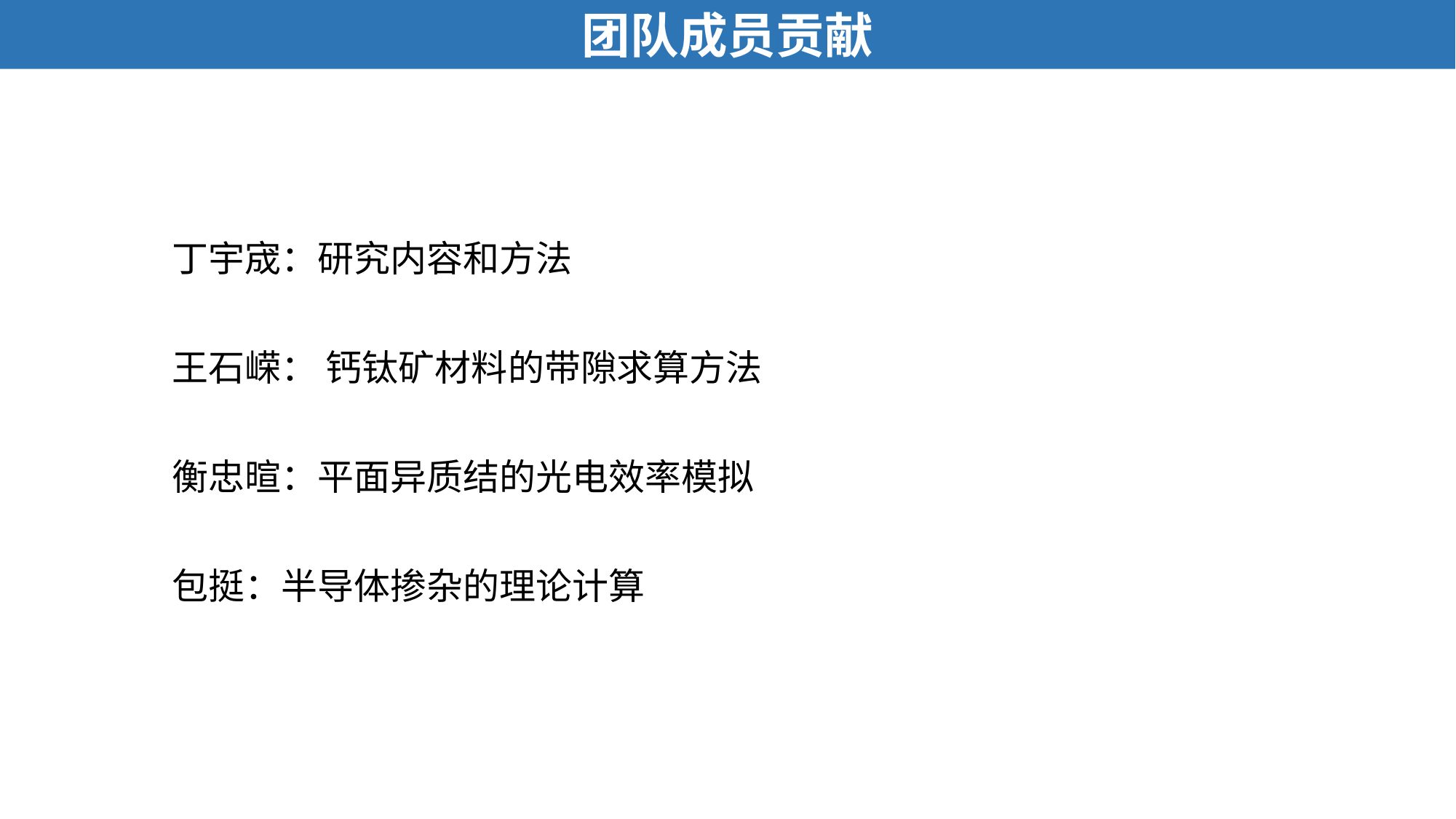

团队成员贡献
丁宇宬：研究内容和方法
王石嵘： 钙钛矿材料的带隙求算方法
衡忠暄：平面异质结的光电效率模拟
包挺：半导体掺杂的理论计算